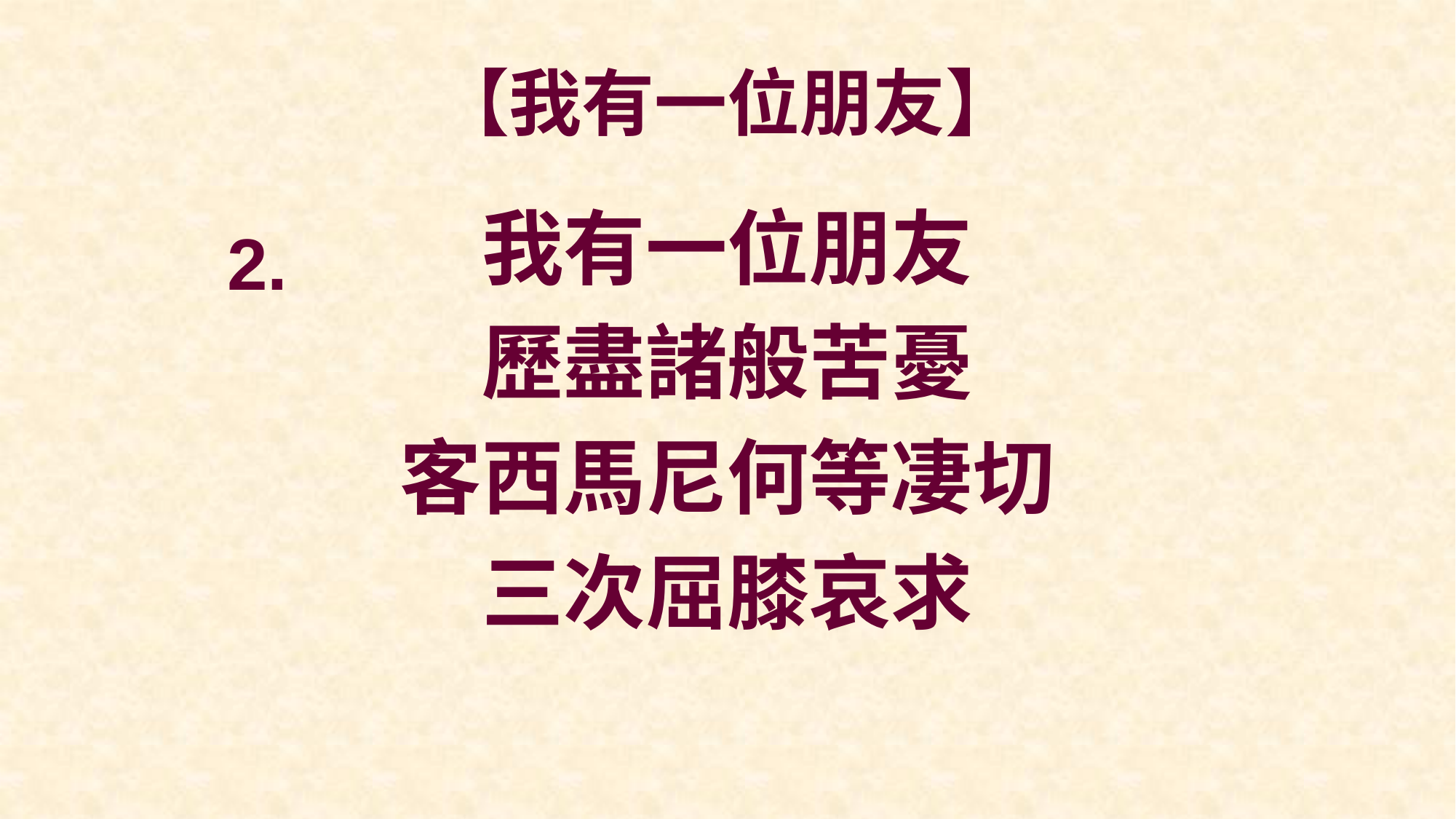

# 【我有一位朋友】
我有一位朋友
歷盡諸般苦憂
客西馬尼何等凄切
三次屈膝哀求
2.